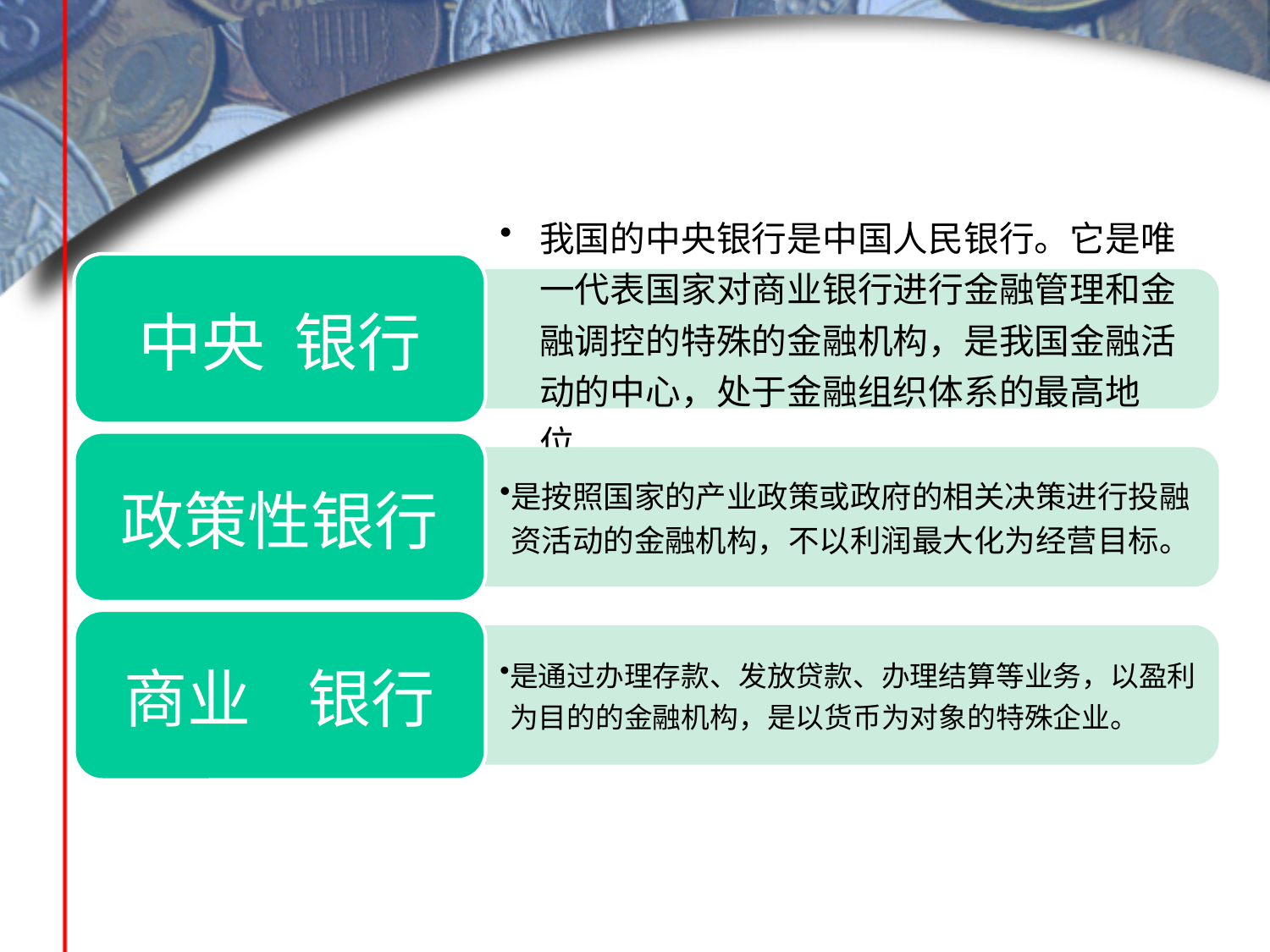

中央  银行
我国的中央银行是中国人民银行。它是唯一代表国家对商业银行进行金融管理和金融调控的特殊的金融机构，是我国金融活动的中心，处于金融组织体系的最高地位。
政策性银行
是按照国家的产业政策或政府的相关决策进行投融资活动的金融机构，不以利润最大化为经营目标。
商业    银行
是通过办理存款、发放贷款、办理结算等业务，以盈利为目的的金融机构，是以货币为对象的特殊企业。